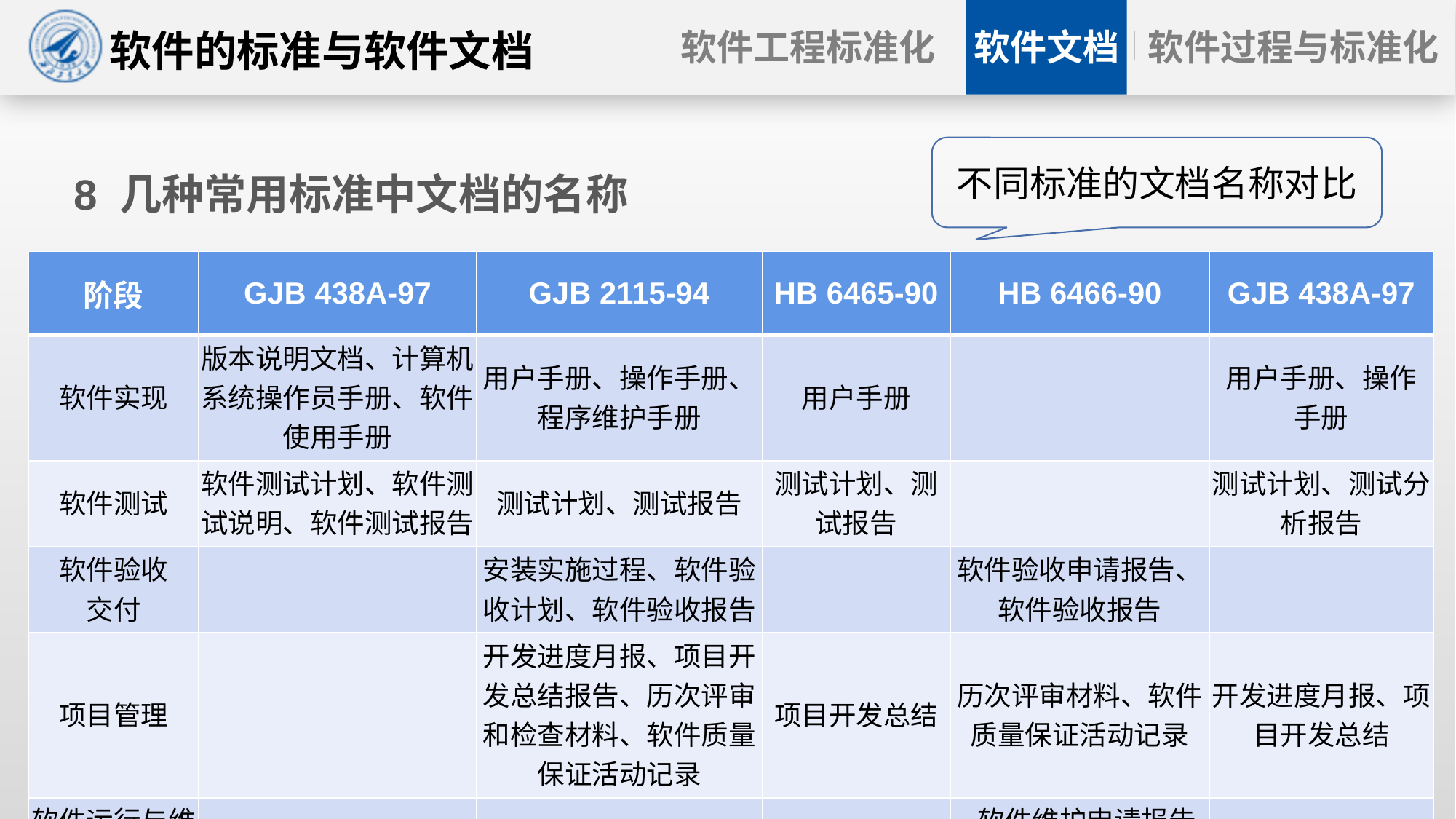

不同标准的文档名称对比
# 8 几种常用标准中文档的名称
| 阶段 | GJB 438A-97 | GJB 2115-94 | HB 6465-90 | HB 6466-90 | GJB 438A-97 |
| --- | --- | --- | --- | --- | --- |
| 软件实现 | 版本说明文档、计算机系统操作员手册、软件使用手册 | 用户手册、操作手册、程序维护手册 | 用户手册 |  | 用户手册、操作 手册 |
| 软件测试 | 软件测试计划、软件测试说明、软件测试报告 | 测试计划、测试报告 | 测试计划、测试报告 |  | 测试计划、测试分 析报告 |
| 软件验收 交付 |  | 安装实施过程、软件验收计划、软件验收报告 |  | 软件验收申请报告、软件验收报告 |  |
| 项目管理 |  | 开发进度月报、项目开发总结报告、历次评审和检查材料、软件质量保证活动记录 | 项目开发总结 | 历次评审材料、软件质量保证活动记录 | 开发进度月报、项目开发总结 |
| 软件运行与维护 |  |  |  | 软件维护申请报告、 软件维护报告 |  |